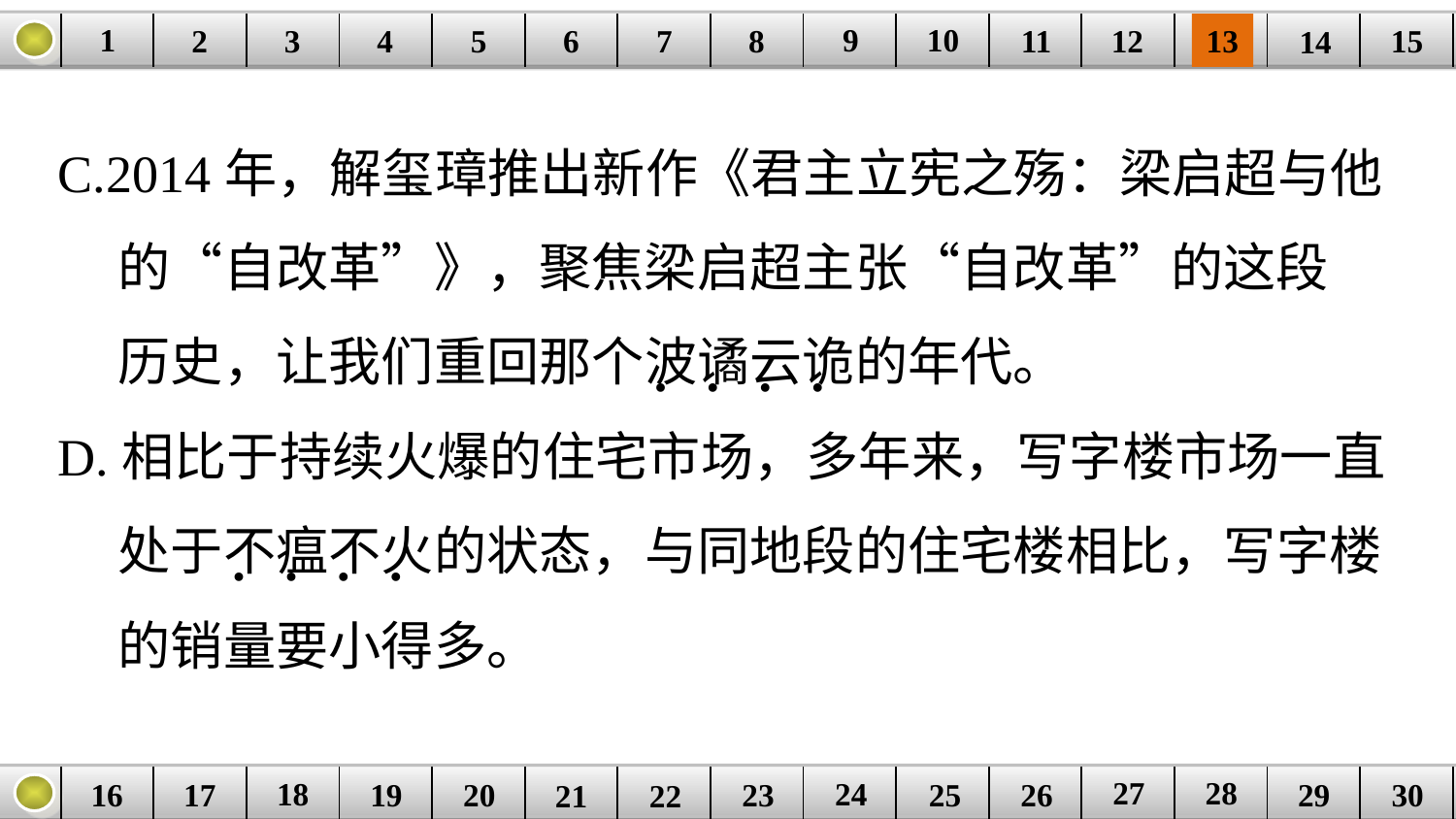

9
10
1
3
4
5
6
8
11
2
12
15
|  |  |  |  |  |  |  |  |  |  |  |  |  |  |  |
| --- | --- | --- | --- | --- | --- | --- | --- | --- | --- | --- | --- | --- | --- | --- |
7
13
14

C.2014年，解玺璋推出新作《君主立宪之殇：梁启超与他
    的“自改革”》，聚焦梁启超主张“自改革”的这段
    历史，让我们重回那个波谲云诡的年代。
D.相比于持续火爆的住宅市场，多年来，写字楼市场一直
    处于不瘟不火的状态，与同地段的住宅楼相比，写字楼
    的销量要小得多。
.   .   .   .
.   .   .   .

27
28
18
24
16
25
26
30
|  |  |  |  |  |  |  |  |  |  |  |  |  |  |  |
| --- | --- | --- | --- | --- | --- | --- | --- | --- | --- | --- | --- | --- | --- | --- |
23
17
19
20
29
21
22